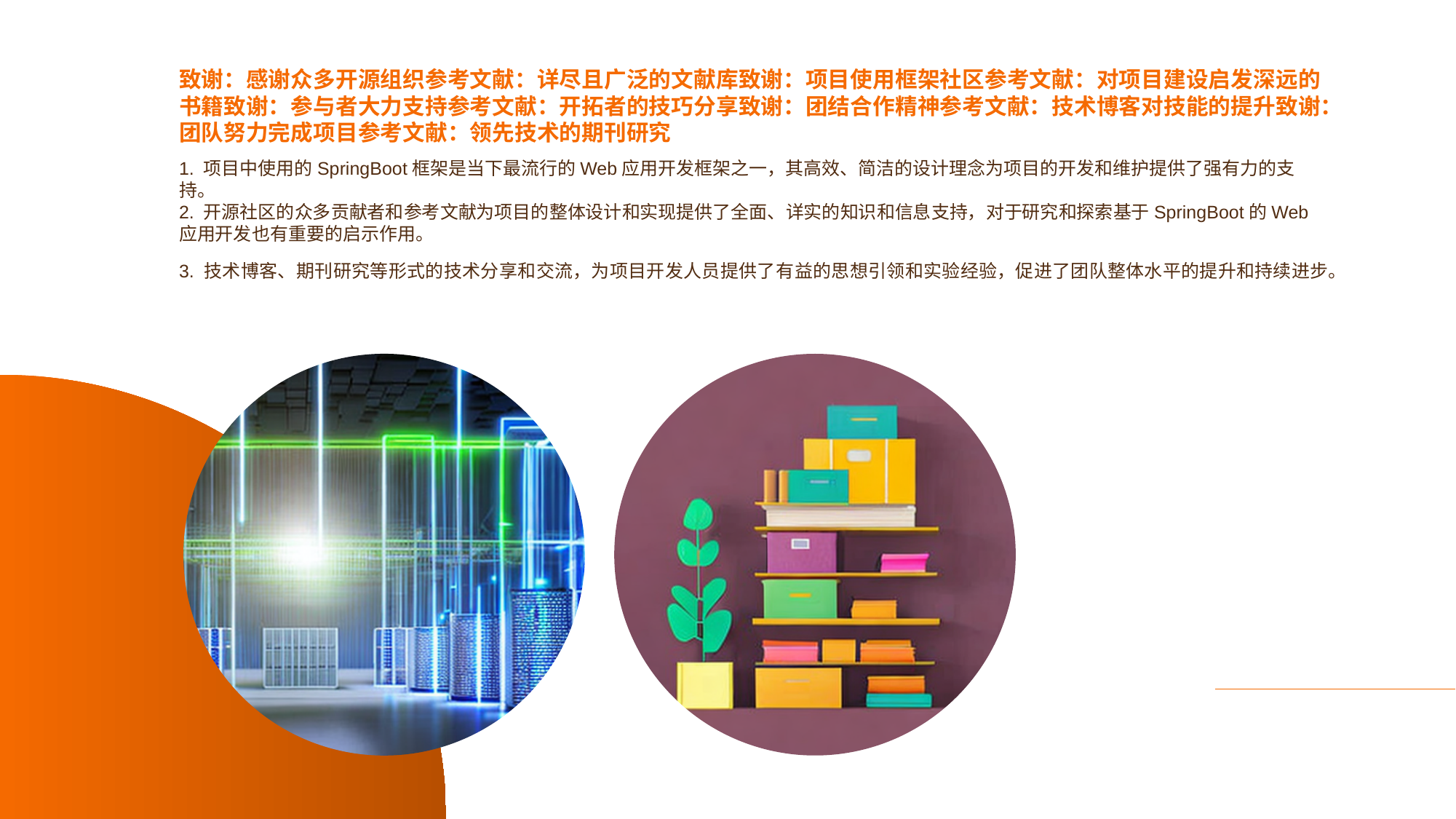

致谢：感谢众多开源组织参考文献：详尽且广泛的文献库致谢：项目使用框架社区参考文献：对项目建设启发深远的书籍致谢：参与者大力支持参考文献：开拓者的技巧分享致谢：团结合作精神参考文献：技术博客对技能的提升致谢：团队努力完成项目参考文献：领先技术的期刊研究
1. 项目中使用的SpringBoot框架是当下最流行的Web应用开发框架之一，其高效、简洁的设计理念为项目的开发和维护提供了强有力的支持。
2. 开源社区的众多贡献者和参考文献为项目的整体设计和实现提供了全面、详实的知识和信息支持，对于研究和探索基于SpringBoot的Web应用开发也有重要的启示作用。
3. 技术博客、期刊研究等形式的技术分享和交流，为项目开发人员提供了有益的思想引领和实验经验，促进了团队整体水平的提升和持续进步。